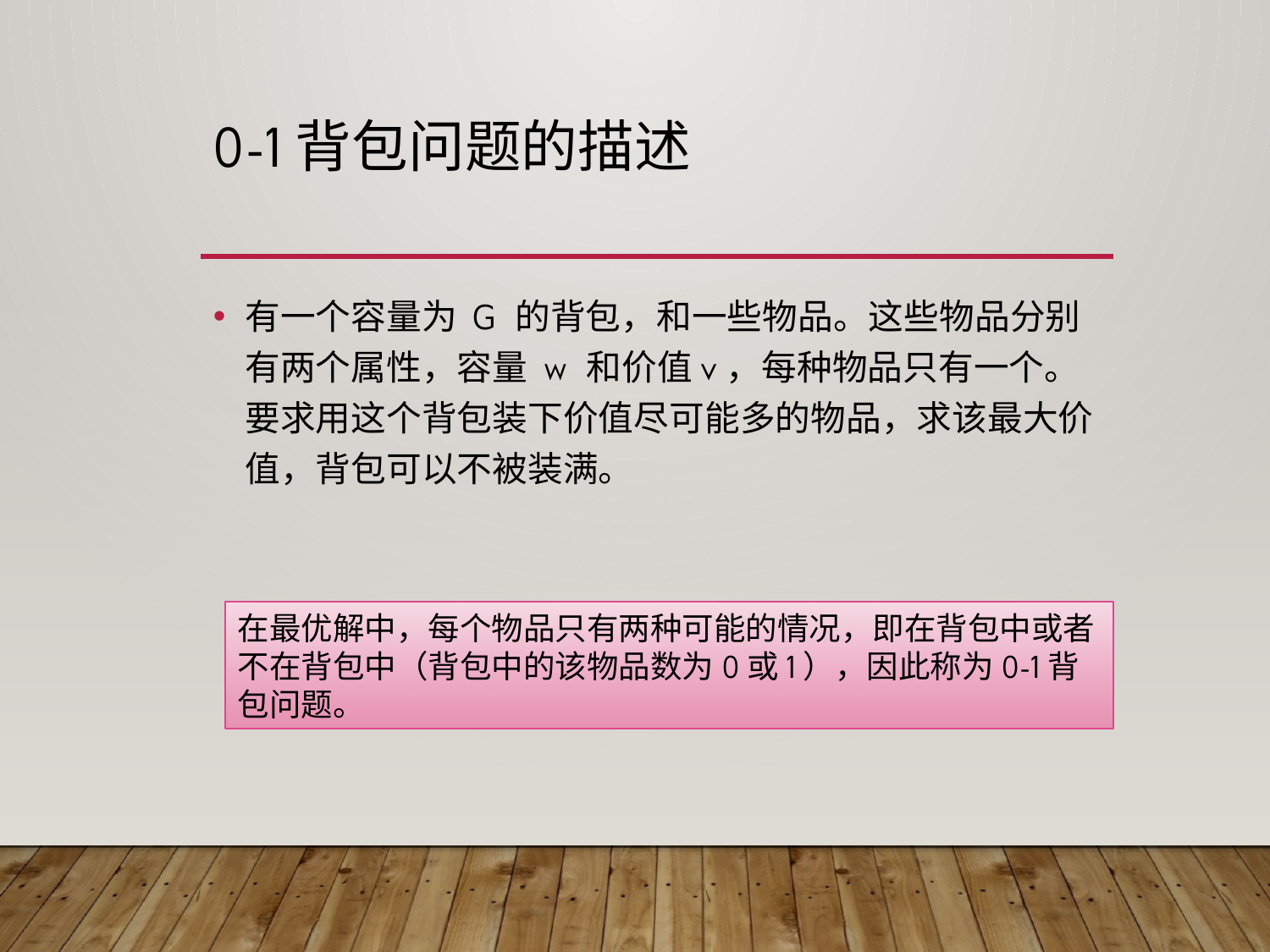

# 0-1背包问题的描述
有一个容量为 G 的背包，和一些物品。这些物品分别有两个属性，容量 w 和价值v，每种物品只有一个。要求用这个背包装下价值尽可能多的物品，求该最大价值，背包可以不被装满。

在最优解中，每个物品只有两种可能的情况，即在背包中或者不在背包中（背包中的该物品数为0或1），因此称为0-1背包问题。